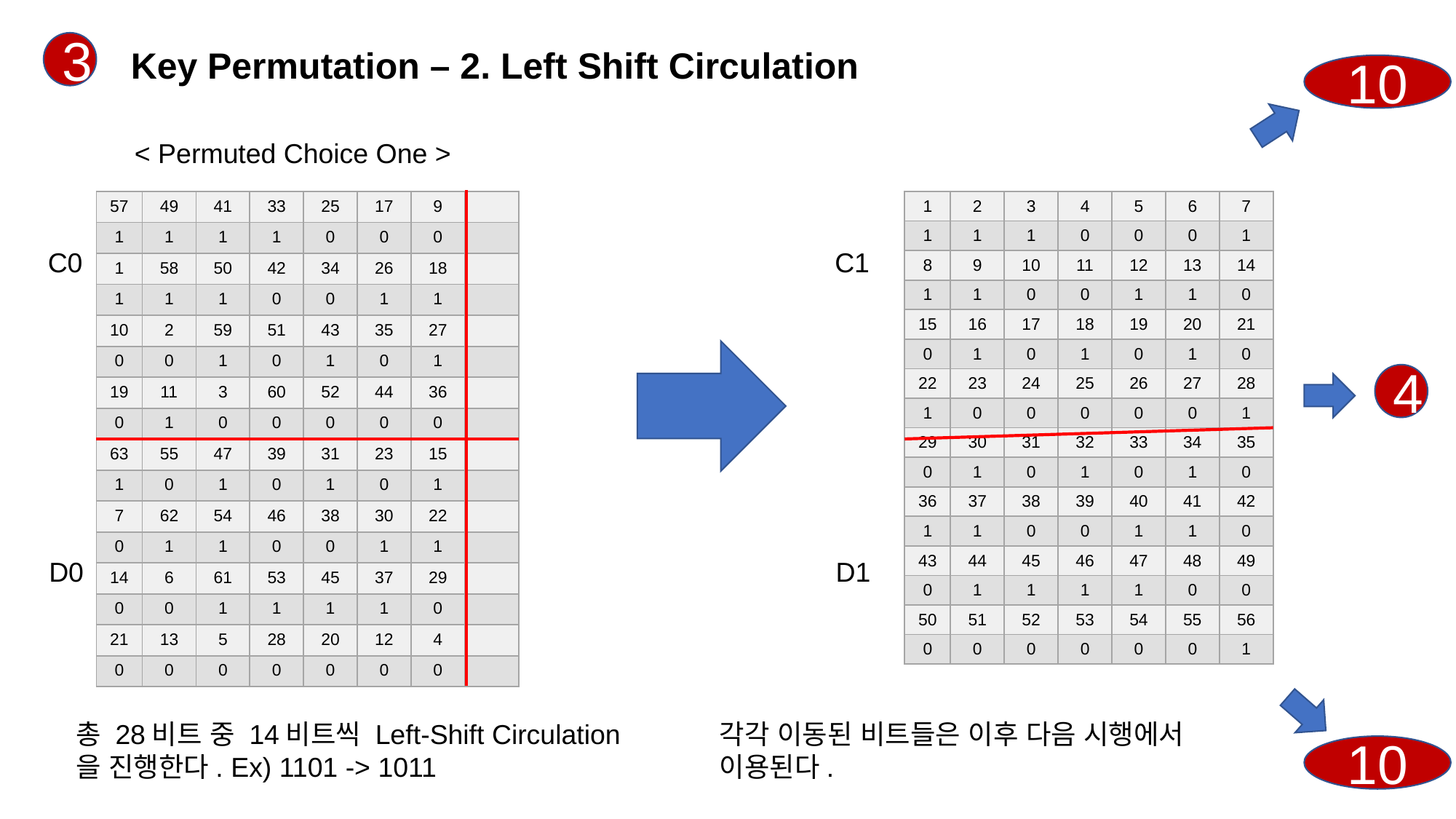

3
Key Permutation – 2. Left Shift Circulation
10

< Permuted Choice One >
| 57 | 49 | 41 | 33 | 25 | 17 | 9 |  |
| --- | --- | --- | --- | --- | --- | --- | --- |
| 1 | 1 | 1 | 1 | 0 | 0 | 0 |  |
| 1 | 58 | 50 | 42 | 34 | 26 | 18 |  |
| 1 | 1 | 1 | 0 | 0 | 1 | 1 |  |
| 10 | 2 | 59 | 51 | 43 | 35 | 27 |  |
| 0 | 0 | 1 | 0 | 1 | 0 | 1 |  |
| 19 | 11 | 3 | 60 | 52 | 44 | 36 |  |
| 0 | 1 | 0 | 0 | 0 | 0 | 0 |  |
| 63 | 55 | 47 | 39 | 31 | 23 | 15 |  |
| 1 | 0 | 1 | 0 | 1 | 0 | 1 |  |
| 7 | 62 | 54 | 46 | 38 | 30 | 22 |  |
| 0 | 1 | 1 | 0 | 0 | 1 | 1 |  |
| 14 | 6 | 61 | 53 | 45 | 37 | 29 |  |
| 0 | 0 | 1 | 1 | 1 | 1 | 0 |  |
| 21 | 13 | 5 | 28 | 20 | 12 | 4 |  |
| 0 | 0 | 0 | 0 | 0 | 0 | 0 |  |
| 1 | 2 | 3 | 4 | 5 | 6 | 7 |
| --- | --- | --- | --- | --- | --- | --- |
| 1 | 1 | 1 | 0 | 0 | 0 | 1 |
| 8 | 9 | 10 | 11 | 12 | 13 | 14 |
| 1 | 1 | 0 | 0 | 1 | 1 | 0 |
| 15 | 16 | 17 | 18 | 19 | 20 | 21 |
| 0 | 1 | 0 | 1 | 0 | 1 | 0 |
| 22 | 23 | 24 | 25 | 26 | 27 | 28 |
| 1 | 0 | 0 | 0 | 0 | 0 | 1 |
| 29 | 30 | 31 | 32 | 33 | 34 | 35 |
| 0 | 1 | 0 | 1 | 0 | 1 | 0 |
| 36 | 37 | 38 | 39 | 40 | 41 | 42 |
| 1 | 1 | 0 | 0 | 1 | 1 | 0 |
| 43 | 44 | 45 | 46 | 47 | 48 | 49 |
| 0 | 1 | 1 | 1 | 1 | 0 | 0 |
| 50 | 51 | 52 | 53 | 54 | 55 | 56 |
| 0 | 0 | 0 | 0 | 0 | 0 | 1 |
C0
C1

4

D0
D1

총 28비트 중 14비트씩 Left-Shift Circulation을 진행한다. Ex) 1101 -> 1011
각각 이동된 비트들은 이후 다음 시행에서 이용된다.
10